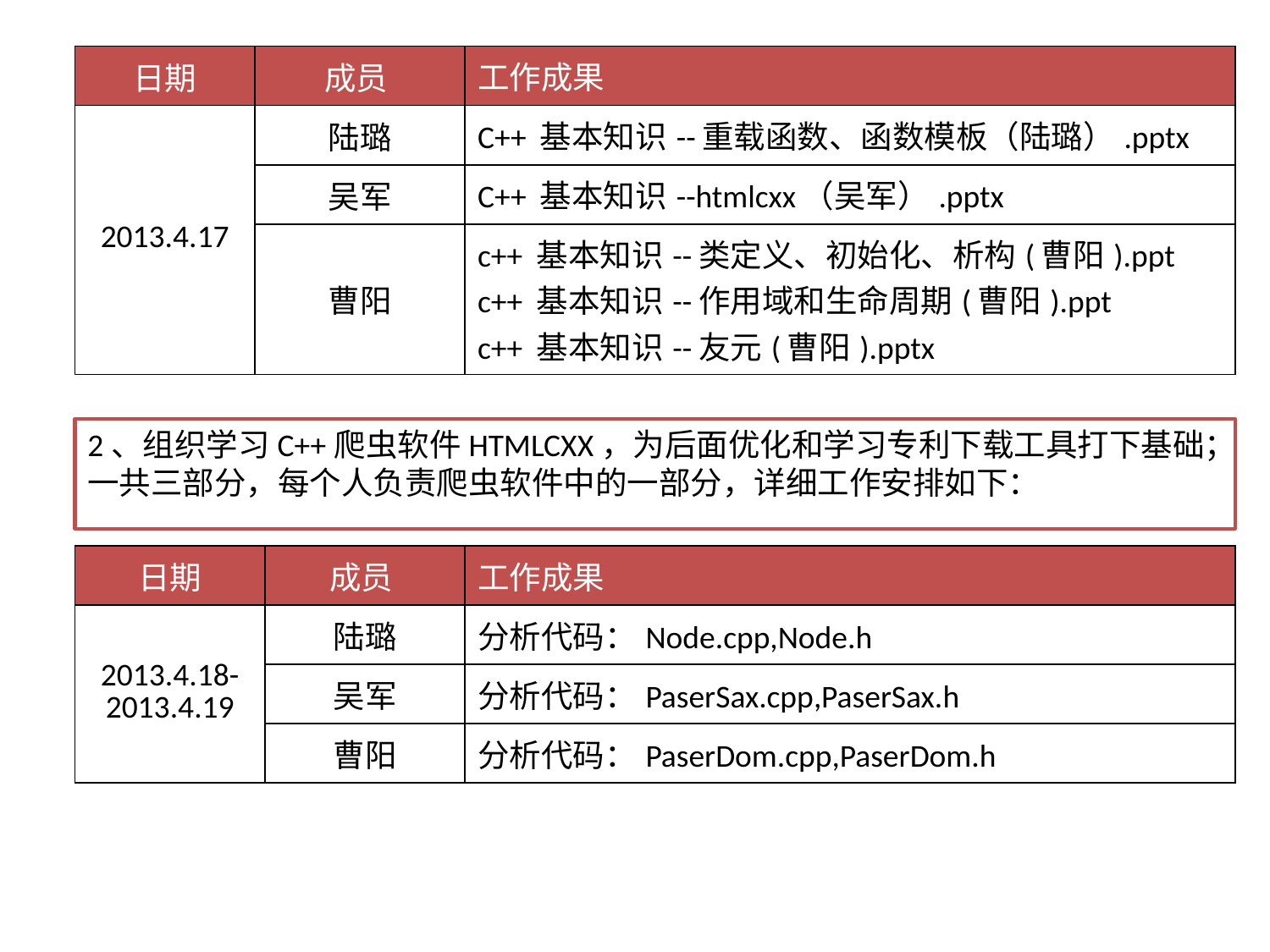

| 日期 | 成员 | 工作成果 |
| --- | --- | --- |
| 2013.4.17 | 陆璐 | C++ 基本知识--重载函数、函数模板（陆璐）.pptx |
|  | 吴军 | C++ 基本知识--htmlcxx（吴军）.pptx |
|  | 曹阳 | c++ 基本知识--类定义、初始化、析构(曹阳).ppt c++ 基本知识--作用域和生命周期(曹阳).ppt c++ 基本知识--友元(曹阳).pptx |
2、组织学习C++爬虫软件HTMLCXX，为后面优化和学习专利下载工具打下基础；
一共三部分，每个人负责爬虫软件中的一部分，详细工作安排如下：
| 日期 | 成员 | 工作成果 |
| --- | --- | --- |
| 2013.4.18-2013.4.19 | 陆璐 | 分析代码：Node.cpp,Node.h |
|  | 吴军 | 分析代码：PaserSax.cpp,PaserSax.h |
|  | 曹阳 | 分析代码：PaserDom.cpp,PaserDom.h |